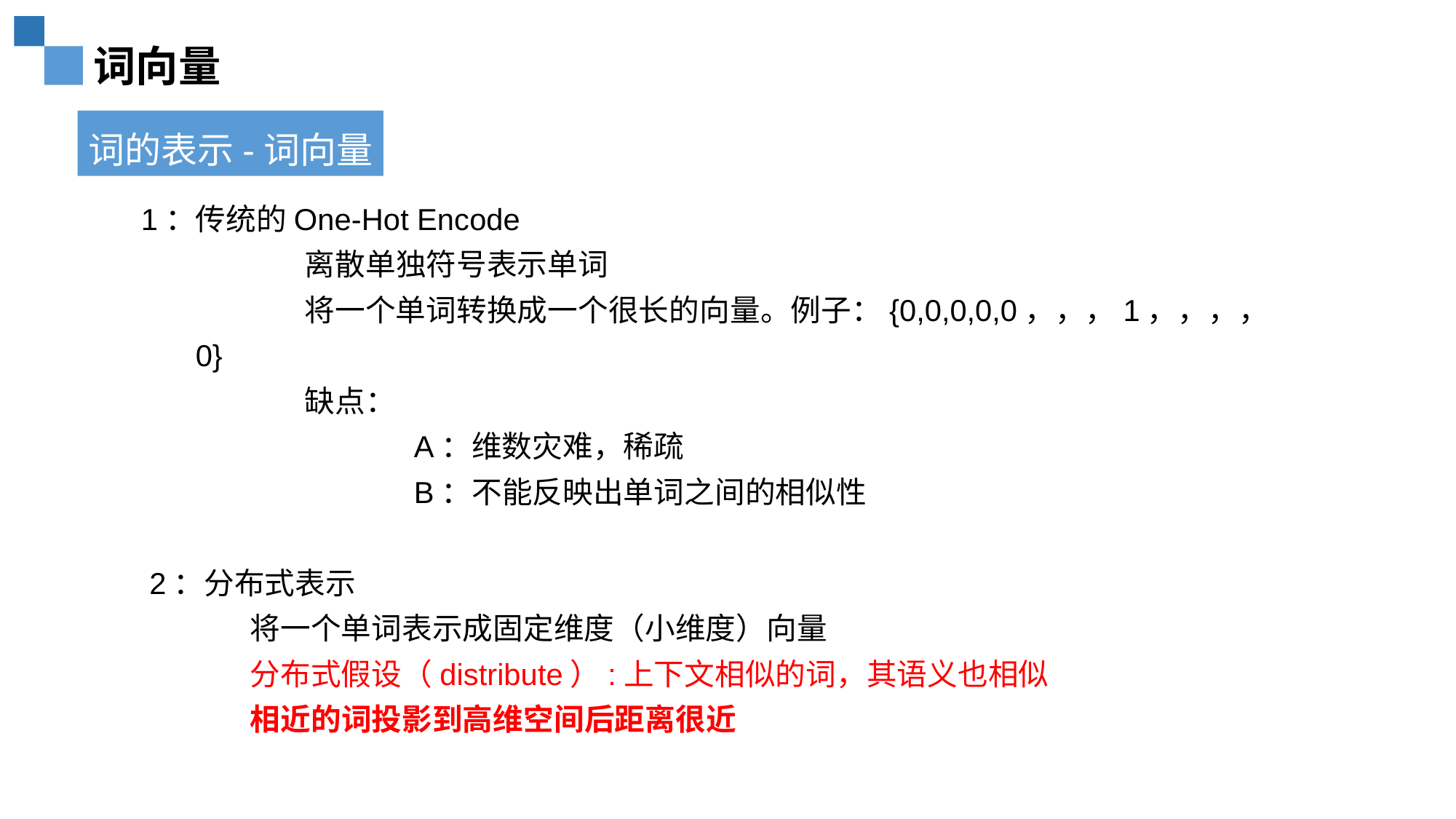

词向量
词的表示-词向量
1：传统的One-Hot Encode
	离散单独符号表示单词
	将一个单词转换成一个很长的向量。例子：{0,0,0,0,0，，，1，，，，0}
	缺点：
		A：维数灾难，稀疏
		B：不能反映出单词之间的相似性

 2：分布式表示
	将一个单词表示成固定维度（小维度）向量
	分布式假设（distribute）:上下文相似的词，其语义也相似
	相近的词投影到高维空间后距离很近